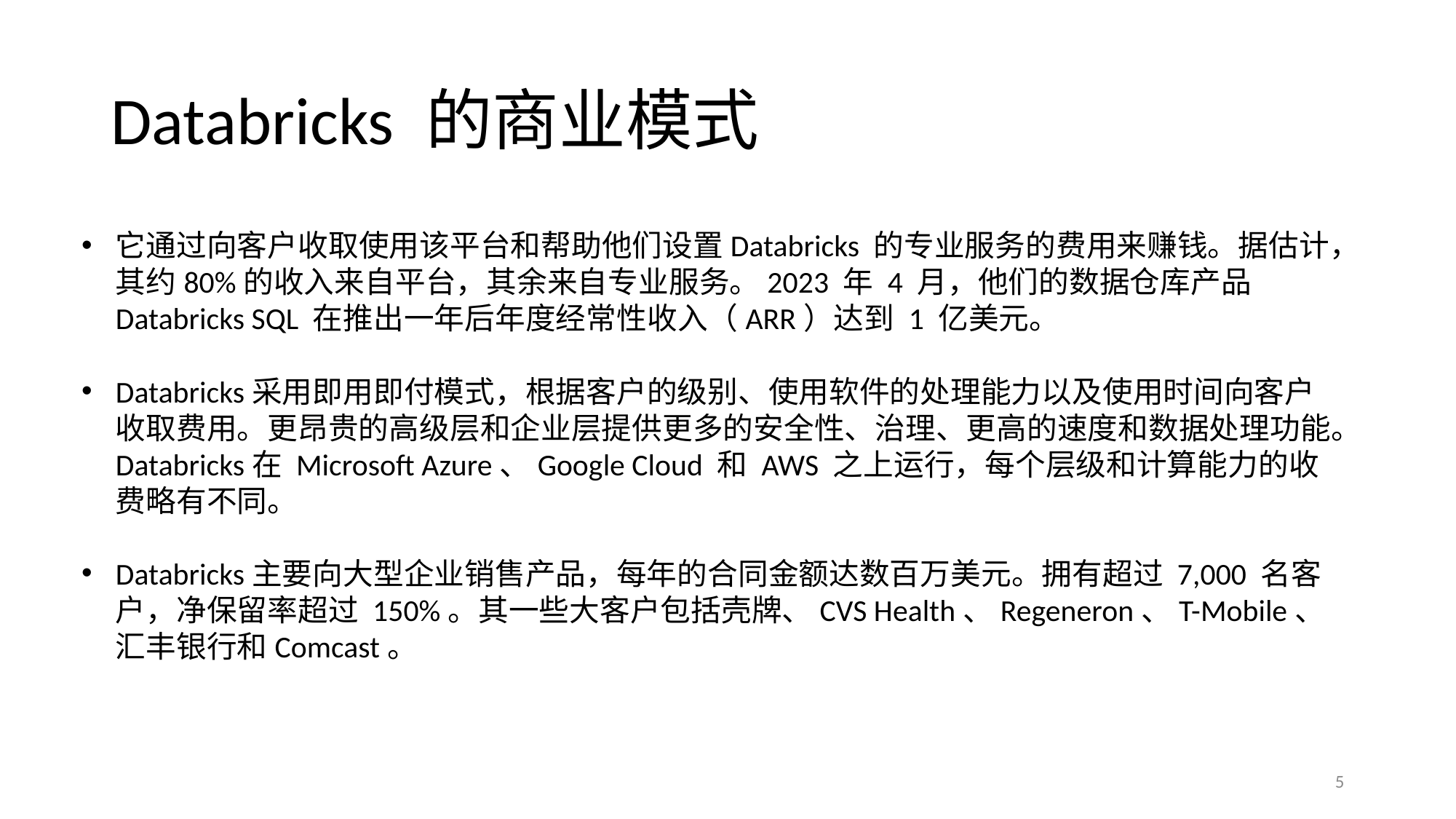

# Databricks 的商业模式
它通过向客户收取使用该平台和帮助他们设置Databricks 的专业服务的费用来赚钱。据估计，其约80%的收入来自平台，其余来自专业服务。2023 年 4 月，他们的数据仓库产品Databricks SQL 在推出一年后年度经常性收入（ARR）达到 1 亿美元。

Databricks采用即用即付模式，根据客户的级别、使用软件的处理能力以及使用时间向客户收取费用。更昂贵的高级层和企业层提供更多的安全性、治理、更高的速度和数据处理功能。Databricks在 Microsoft Azure、Google Cloud 和 AWS 之上运行，每个层级和计算能力的收费略有不同。

Databricks主要向大型企业销售产品，每年的合同金额达数百万美元。拥有超过 7,000 名客户，净保留率超过 150%。其一些大客户包括壳牌、CVS Health、Regeneron、T-Mobile、汇丰银行和Comcast。
5